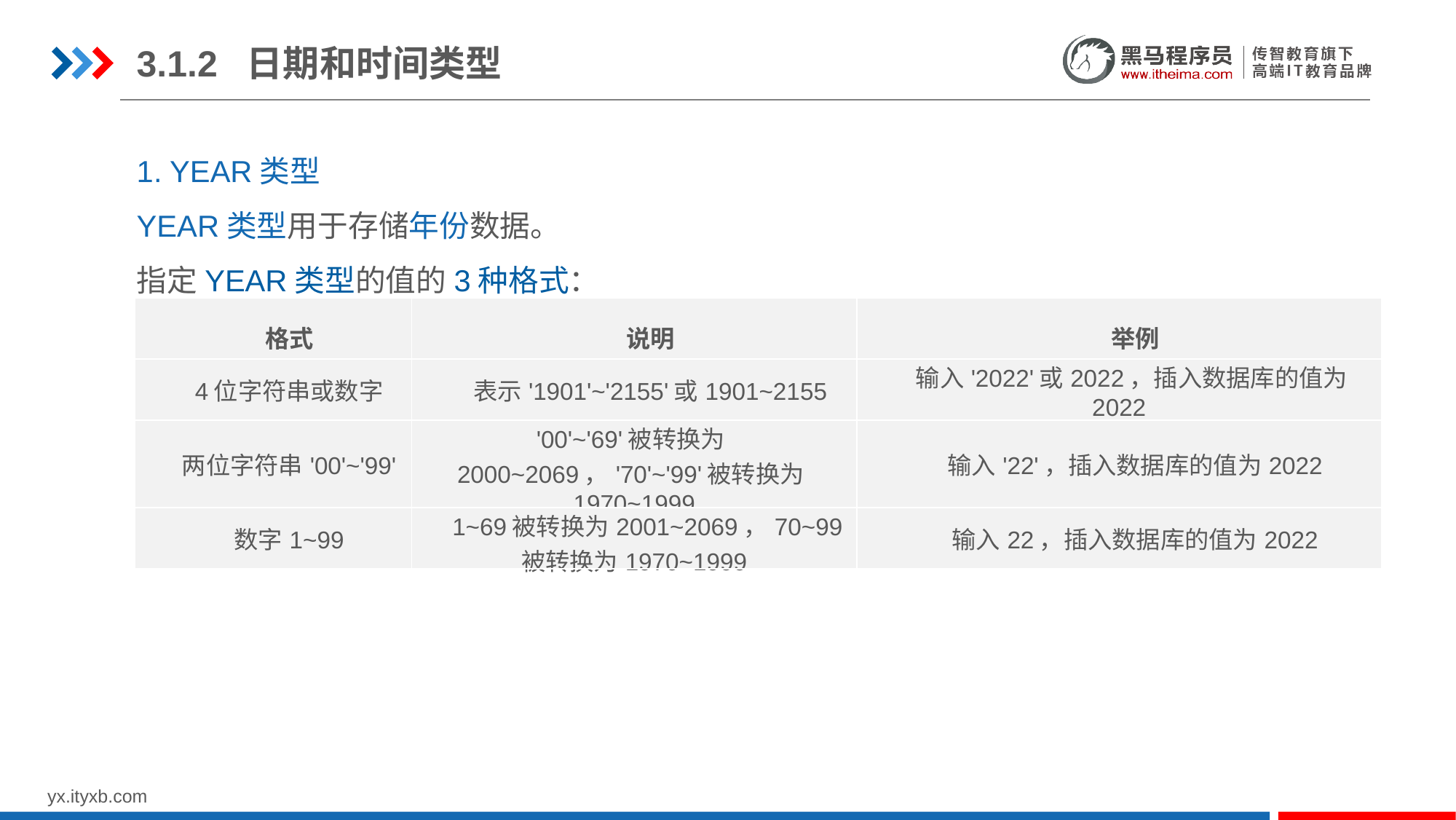

3.1.2  日期和时间类型
1. YEAR类型
YEAR类型用于存储年份数据。
指定YEAR类型的值的3种格式：
| 格式 | 说明 | 举例 |
| --- | --- | --- |
| 4位字符串或数字 | 表示'1901'~'2155'或1901~2155 | 输入'2022'或2022，插入数据库的值为2022 |
| 两位字符串'00'~'99' | '00'~'69'被转换为2000~2069，'70'~'99'被转换为1970~1999 | 输入'22'，插入数据库的值为2022 |
| 数字1~99 | 1~69被转换为2001~2069，70~99被转换为1970~1999 | 输入22，插入数据库的值为2022 |